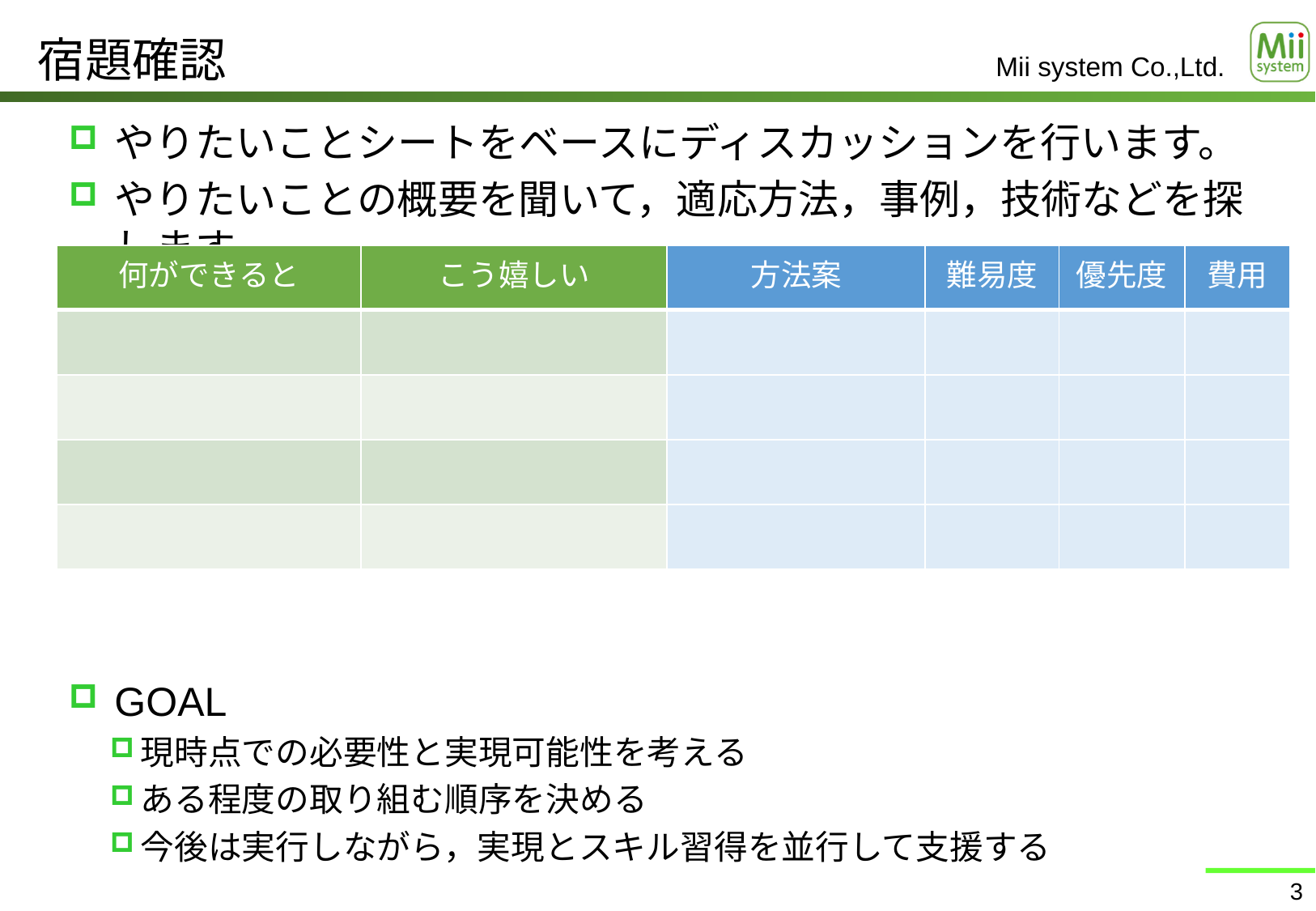

# 宿題確認
やりたいことシートをベースにディスカッションを行います。
やりたいことの概要を聞いて，適応方法，事例，技術などを探します。

GOAL
現時点での必要性と実現可能性を考える
ある程度の取り組む順序を決める
今後は実行しながら，実現とスキル習得を並行して支援する
| 何ができると | こう嬉しい | 方法案 | 難易度 | 優先度 | 費用 |
| --- | --- | --- | --- | --- | --- |
|  |  |  |  |  |  |
|  |  |  |  |  |  |
|  |  |  |  |  |  |
|  |  |  |  |  |  |
3